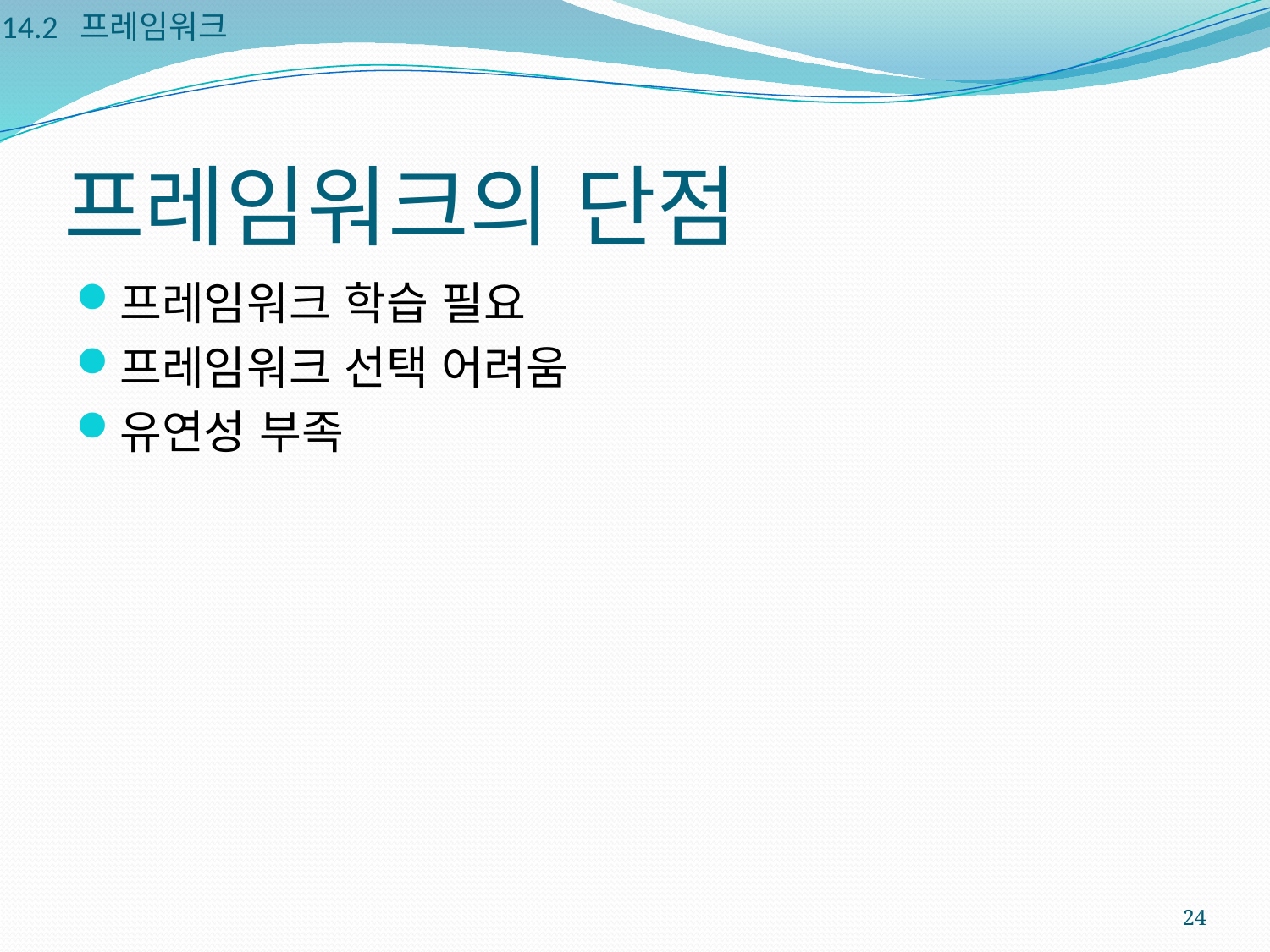

14.2  프레임워크
# 프레임워크의 단점
프레임워크 학습 필요
프레임워크 선택 어려움
유연성 부족
24